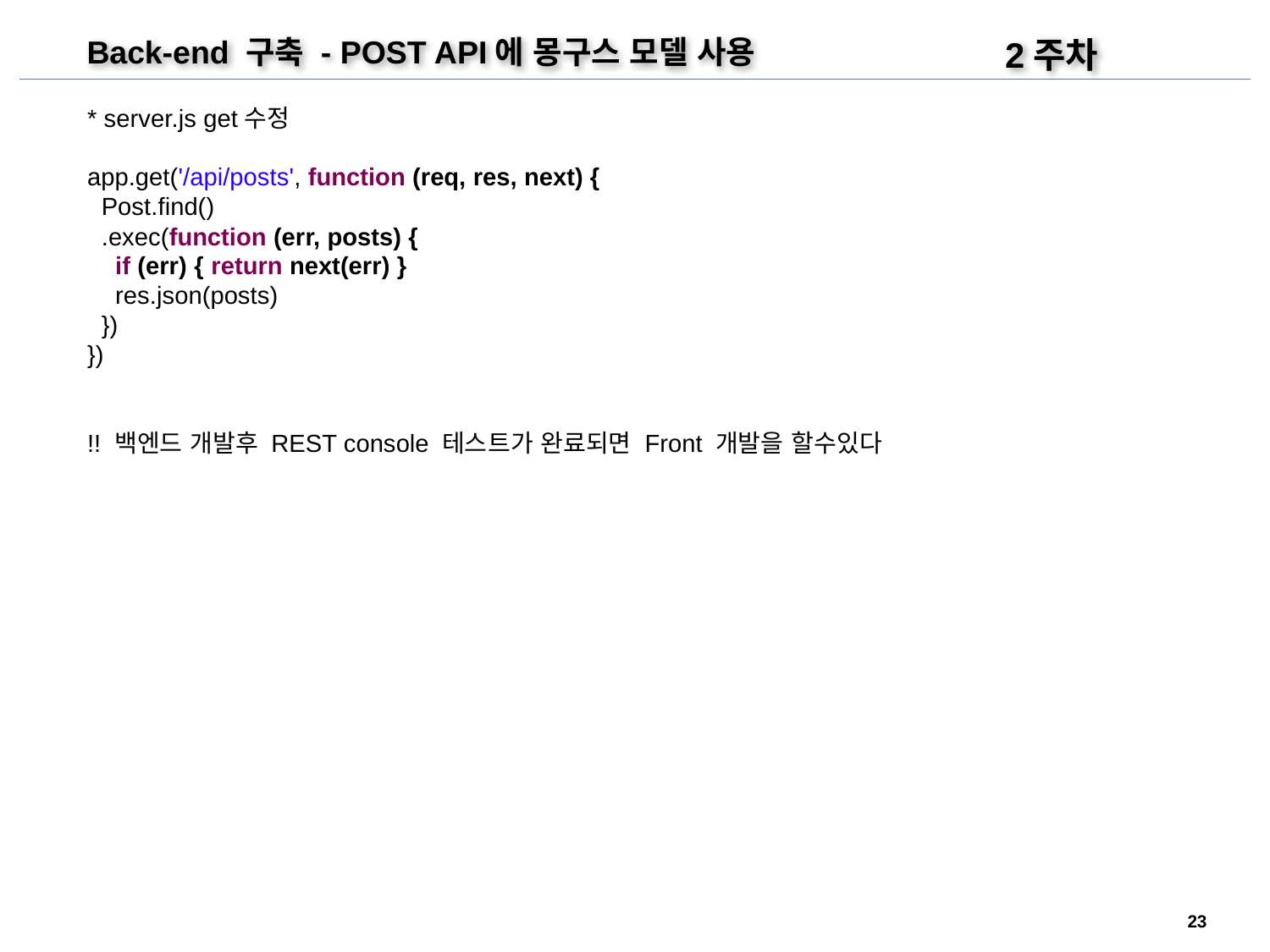

2주차
Back-end 구축 - POST API에 몽구스 모델 사용
* server.js get수정

app.get('/api/posts', function (req, res, next) {
  Post.find()
  .exec(function (err, posts) {
    if (err) { return next(err) }
    res.json(posts)
  })
})

!! 백엔드 개발후 REST console 테스트가 완료되면 Front 개발을 할수있다